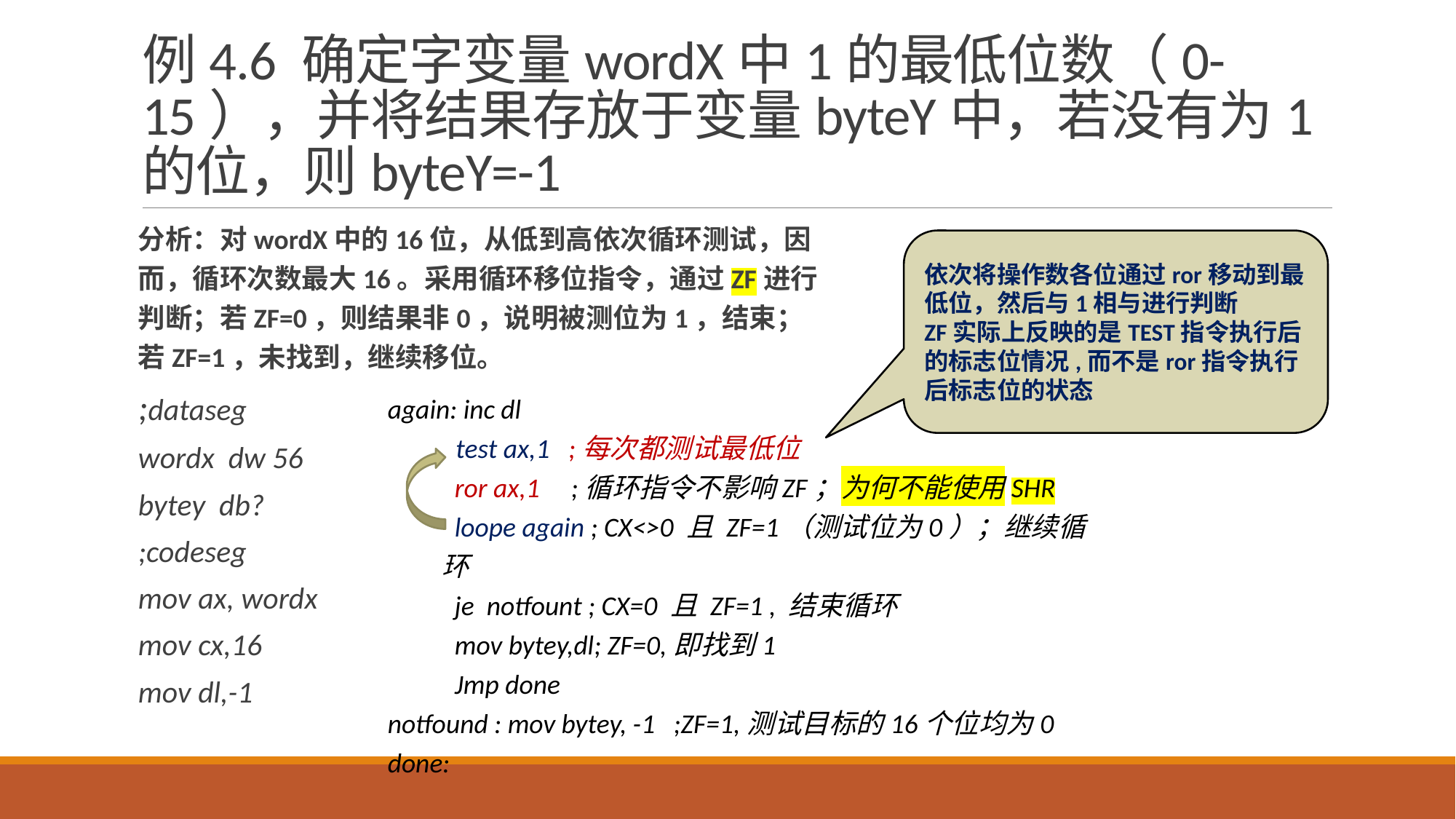

# 例4.6 确定字变量wordX中1的最低位数（0-15），并将结果存放于变量byteY中，若没有为1的位，则byteY=-1
分析：对wordX中的16位，从低到高依次循环测试，因而，循环次数最大16。采用循环移位指令，通过ZF进行判断；若ZF=0，则结果非0，说明被测位为1，结束；若ZF=1，未找到，继续移位。
;dataseg
wordx  dw 56
bytey  db?
;codeseg
mov ax, wordx
mov cx,16
mov dl,-1
依次将操作数各位通过ror移动到最低位，然后与1相与进行判断
ZF实际上反映的是TEST指令执行后的标志位情况,而不是ror指令执行后标志位的状态
again: inc dl
           test ax,1   ;每次都测试最低位
  ror ax,1     ;循环指令不影响ZF；为何不能使用SHR
  loope again ; CX<>0 且 ZF=1（测试位为0）；继续循环
  je  notfount ; CX=0 且 ZF=1 , 结束循环
  mov bytey,dl; ZF=0,即找到1
  Jmp done
notfound : mov bytey, -1   ;ZF=1,测试目标的16个位均为0
done: